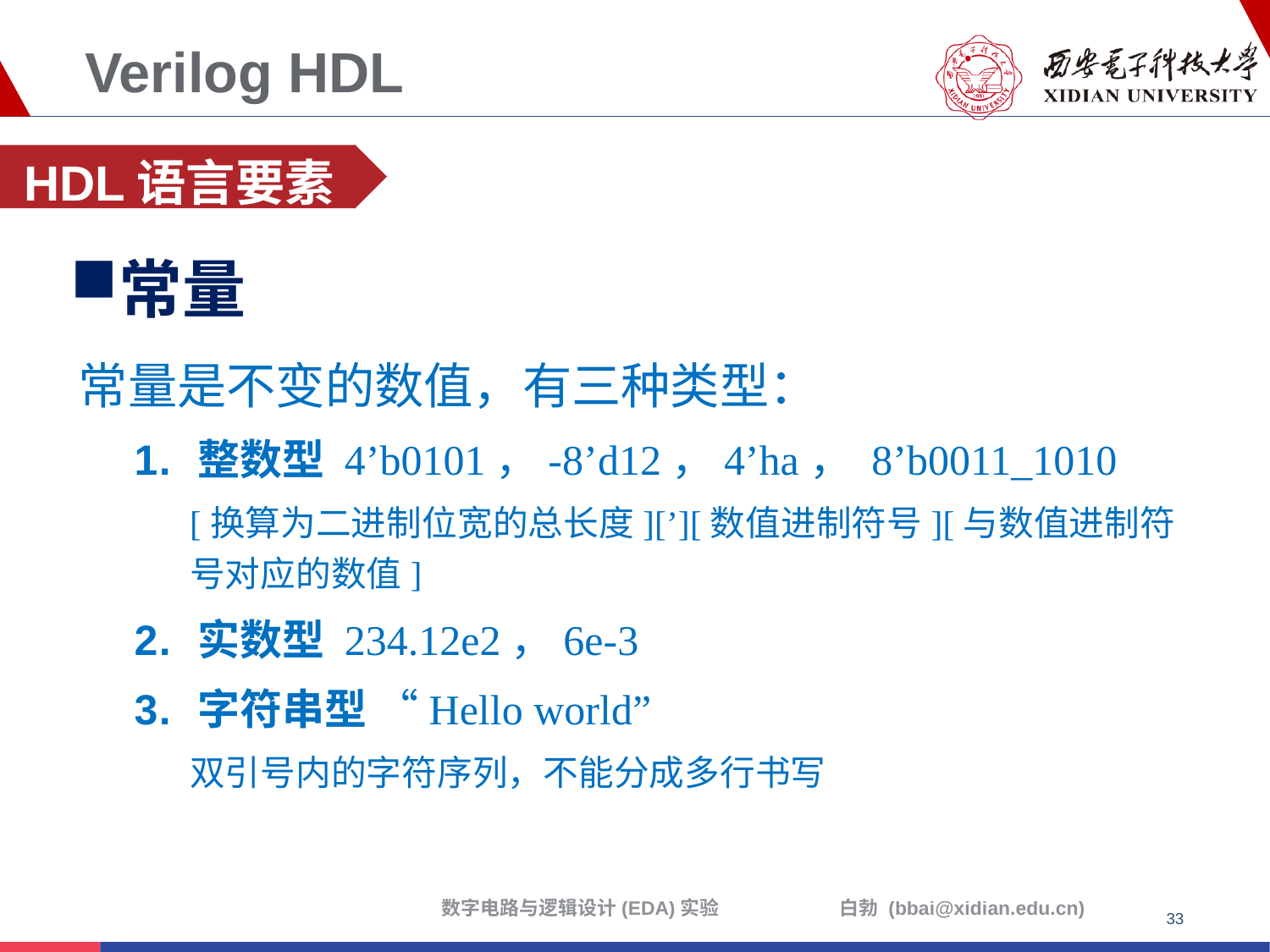

# Verilog HDL
HDL语言要素
常量
常量是不变的数值，有三种类型：
整数型 4’b0101，-8’d12，4’ha， 8’b0011_1010
[换算为二进制位宽的总长度][’][数值进制符号][与数值进制符号对应的数值]
实数型 234.12e2，6e-3
字符串型 “Hello world”
双引号内的字符序列，不能分成多行书写

33